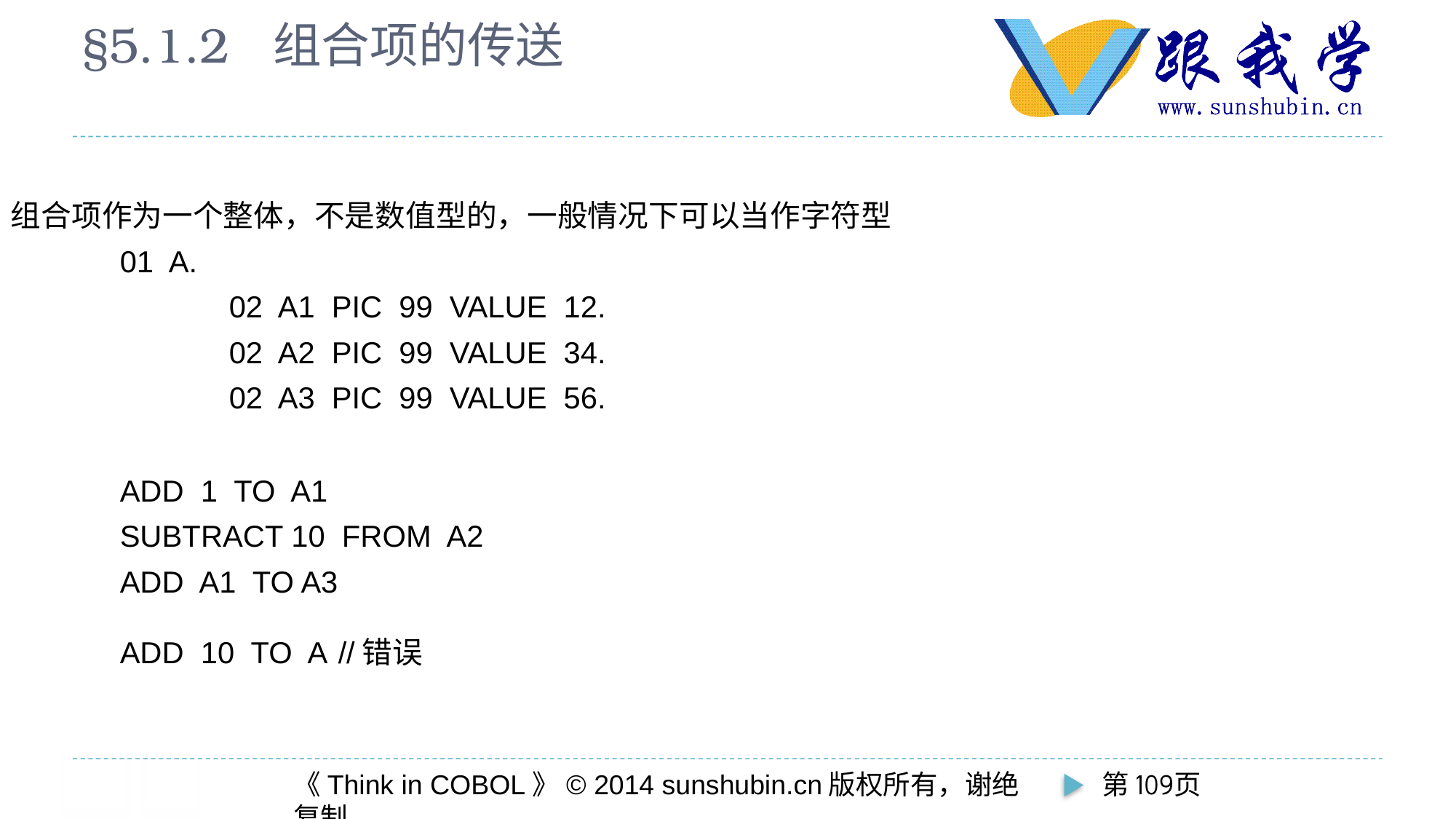

# §5.1.2  组合项的传送
组合项作为一个整体，不是数值型的，一般情况下可以当作字符型
	01  A.
		02  A1  PIC  99  VALUE  12.
		02  A2  PIC  99  VALUE  34.
		02  A3  PIC  99  VALUE  56.

	ADD  1  TO  A1
	SUBTRACT 10  FROM  A2
	ADD  A1  TO A3

	ADD  10  TO  A	//错误